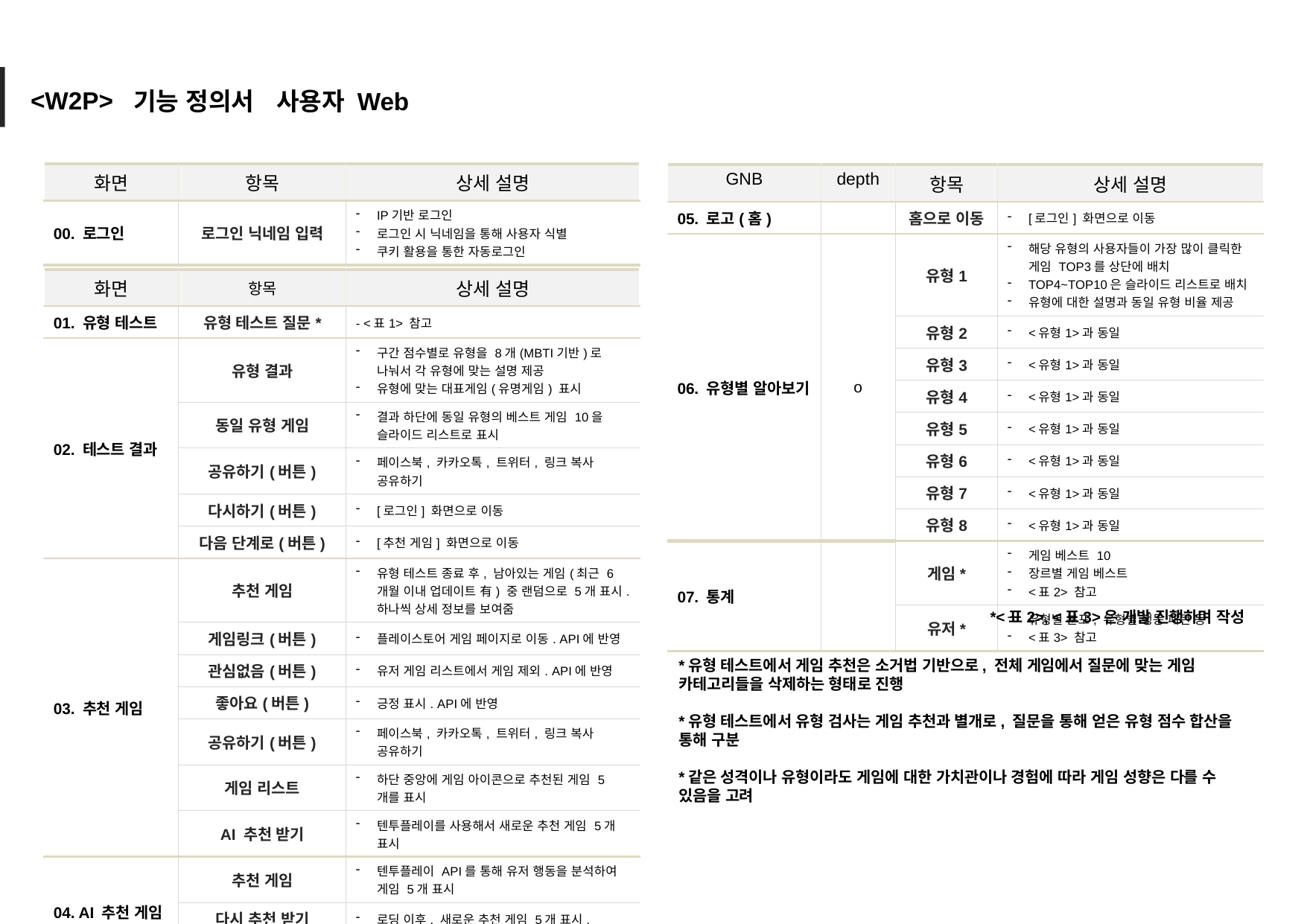

<W2P>
기능 정의서
사용자 Web
| 화면 | 항목 | 상세 설명 |
| --- | --- | --- |
| 00. 로그인 | 로그인 닉네임 입력 | IP기반 로그인 로그인 시 닉네임을 통해 사용자 식별 쿠키 활용을 통한 자동로그인 |
| GNB | depth | 항목 | 상세 설명 |
| --- | --- | --- | --- |
| 05. 로고(홈) |  | 홈으로 이동 | [로그인] 화면으로 이동 |
| 06. 유형별 알아보기 | o | 유형1 | 해당 유형의 사용자들이 가장 많이 클릭한 게임 TOP3를 상단에 배치 TOP4~TOP10은 슬라이드 리스트로 배치 유형에 대한 설명과 동일 유형 비율 제공 |
|  |  | 유형2 | <유형1>과 동일 |
|  |  | 유형3 | <유형1>과 동일 |
|  |  | 유형4 | <유형1>과 동일 |
|  |  | 유형5 | <유형1>과 동일 |
|  |  | 유형6 | <유형1>과 동일 |
|  |  | 유형7 | <유형1>과 동일 |
|  |  | 유형8 | <유형1>과 동일 |
| 07. 통계 |  | 게임\* | 게임 베스트 10 장르별 게임 베스트 <표2> 참고 |
|  |  | 유저\* | 유형별 분포, 유형별 행동 패턴 등 <표3> 참고 |
| 화면 | 항목 | 상세 설명 |
| --- | --- | --- |
| 01. 유형 테스트 | 유형 테스트 질문\* | - <표1> 참고 |
| 02. 테스트 결과 | 유형 결과 | 구간 점수별로 유형을 8개(MBTI기반)로 나눠서 각 유형에 맞는 설명 제공 유형에 맞는 대표게임(유명게임) 표시 |
|  | 동일 유형 게임 | 결과 하단에 동일 유형의 베스트 게임 10을 슬라이드 리스트로 표시 |
|  | 공유하기(버튼) | 페이스북, 카카오톡, 트위터, 링크 복사 공유하기 |
|  | 다시하기(버튼) | [로그인] 화면으로 이동 |
|  | 다음 단계로(버튼) | [추천 게임] 화면으로 이동 |
| 03. 추천 게임 | 추천 게임 | 유형 테스트 종료 후, 남아있는 게임(최근 6개월 이내 업데이트 有) 중 랜덤으로 5개 표시. 하나씩 상세 정보를 보여줌 |
|  | 게임링크(버튼) | 플레이스토어 게임 페이지로 이동. API에 반영 |
|  | 관심없음(버튼) | 유저 게임 리스트에서 게임 제외. API에 반영 |
|  | 좋아요(버튼) | 긍정 표시. API에 반영 |
|  | 공유하기(버튼) | 페이스북, 카카오톡, 트위터, 링크 복사 공유하기 |
|  | 게임 리스트 | 하단 중앙에 게임 아이콘으로 추천된 게임 5개를 표시 |
|  | AI 추천 받기 | 텐투플레이를 사용해서 새로운 추천 게임 5개 표시 |
| 04. AI 추천 게임 | 추천 게임 | 텐투플레이 API를 통해 유저 행동을 분석하여 게임 5개 표시 |
|  | 다시 추천 받기 | 로딩 이후, 새로운 추천 게임 5개 표시. |
|  | [03. 추천 게임] 항목 | [03. 추천 게임]과 동일 |
*<표2>, <표3>은 개발 진행하며 작성
*유형 테스트에서 게임 추천은 소거법 기반으로, 전체 게임에서 질문에 맞는 게임 카테고리들을 삭제하는 형태로 진행

*유형 테스트에서 유형 검사는 게임 추천과 별개로, 질문을 통해 얻은 유형 점수 합산을 통해 구분

*같은 성격이나 유형이라도 게임에 대한 가치관이나 경험에 따라 게임 성향은 다를 수 있음을 고려